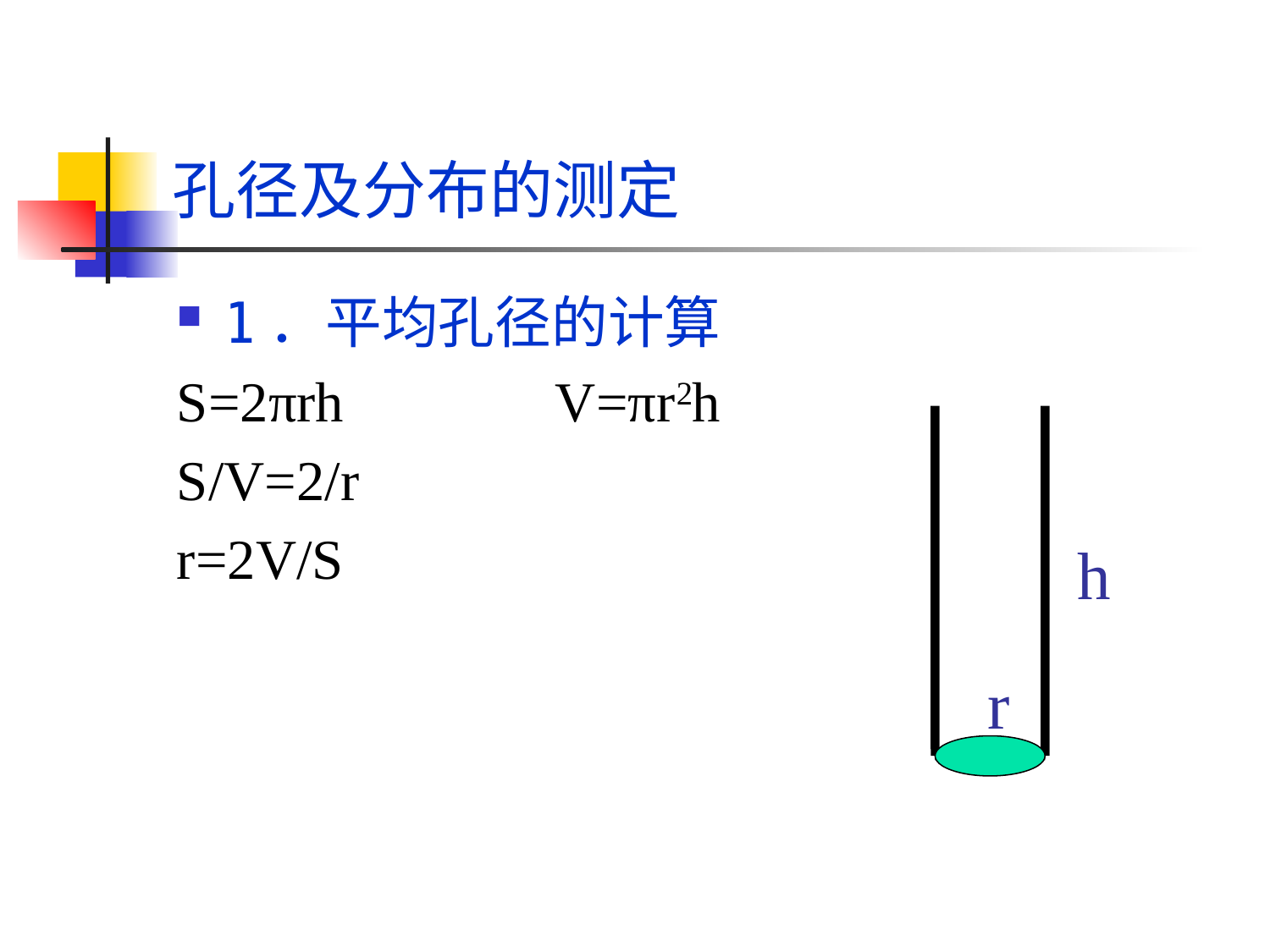

# 孔径及分布的测定
1．平均孔径的计算
S=2πrh               V=πr2h
S/V=2/r
r=2V/S

h
r